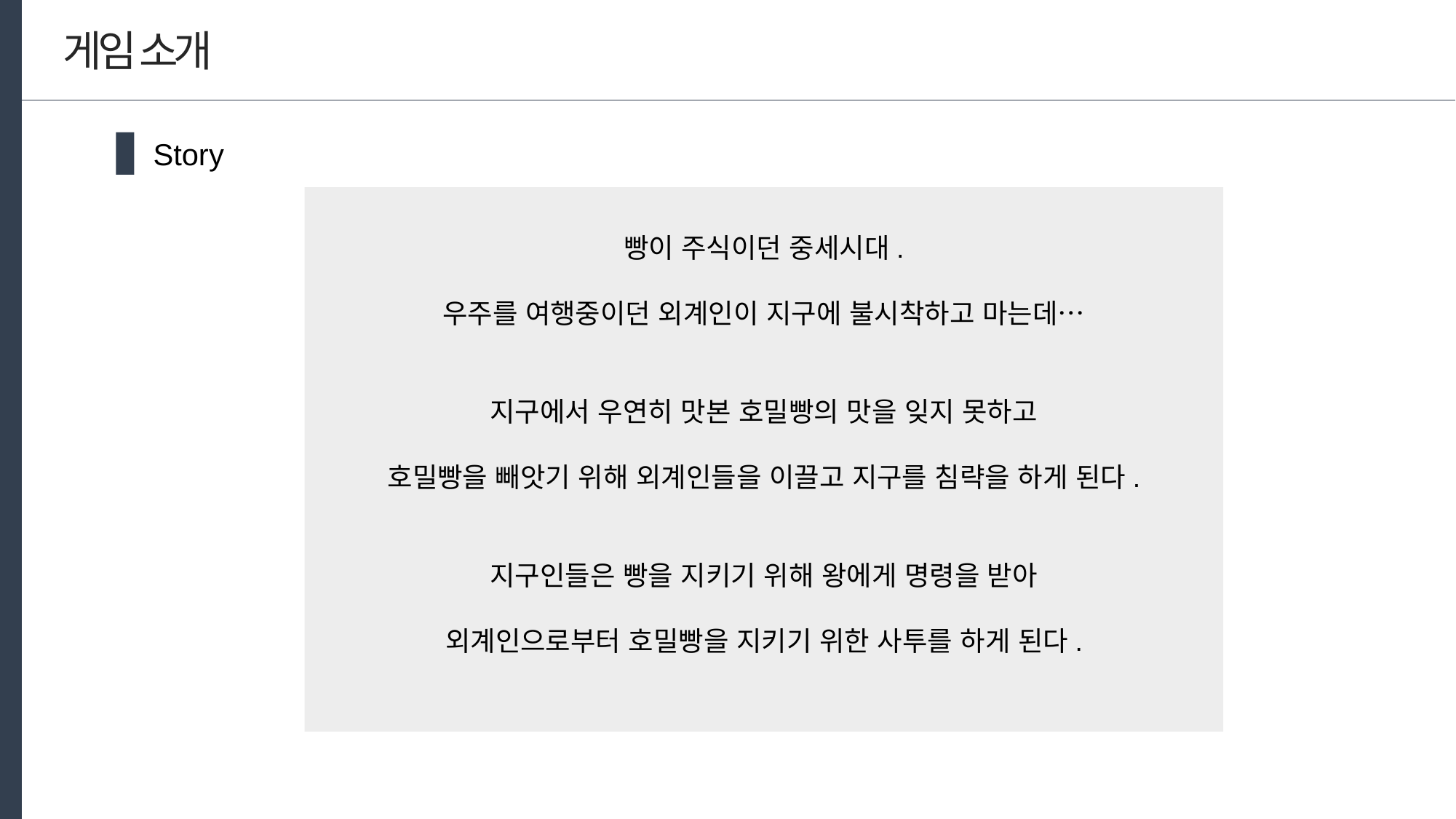

게임 소개
Story

빵이 주식이던 중세시대.

우주를 여행중이던 외계인이 지구에 불시착하고 마는데…

지구에서 우연히 맛본 호밀빵의 맛을 잊지 못하고

호밀빵을 빼앗기 위해 외계인들을 이끌고 지구를 침략을 하게 된다.

지구인들은 빵을 지키기 위해 왕에게 명령을 받아

외계인으로부터 호밀빵을 지키기 위한 사투를 하게 된다.